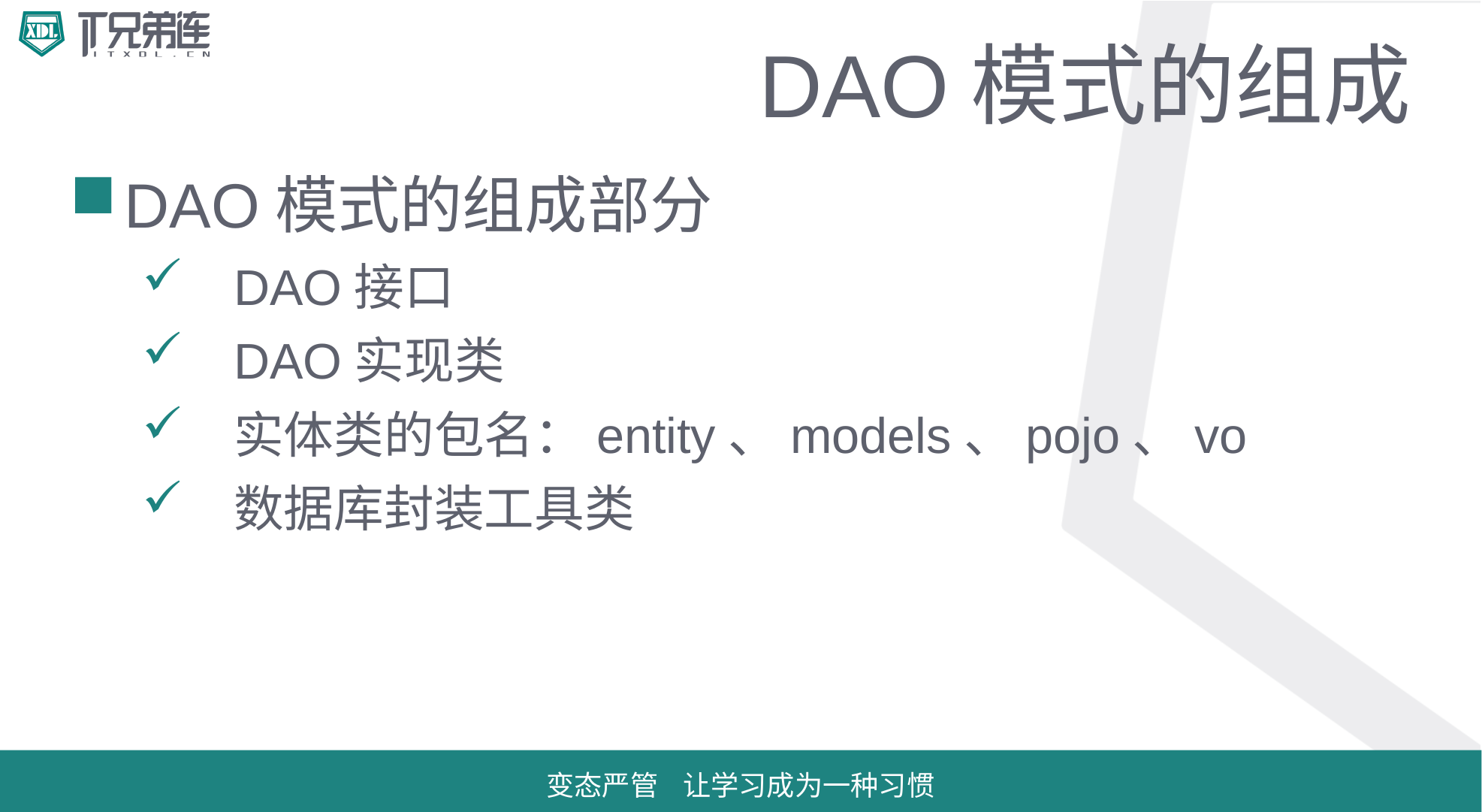

# DAO模式的组成
DAO模式的组成部分
DAO接口
DAO实现类
实体类的包名：entity、models、pojo、vo
数据库封装工具类